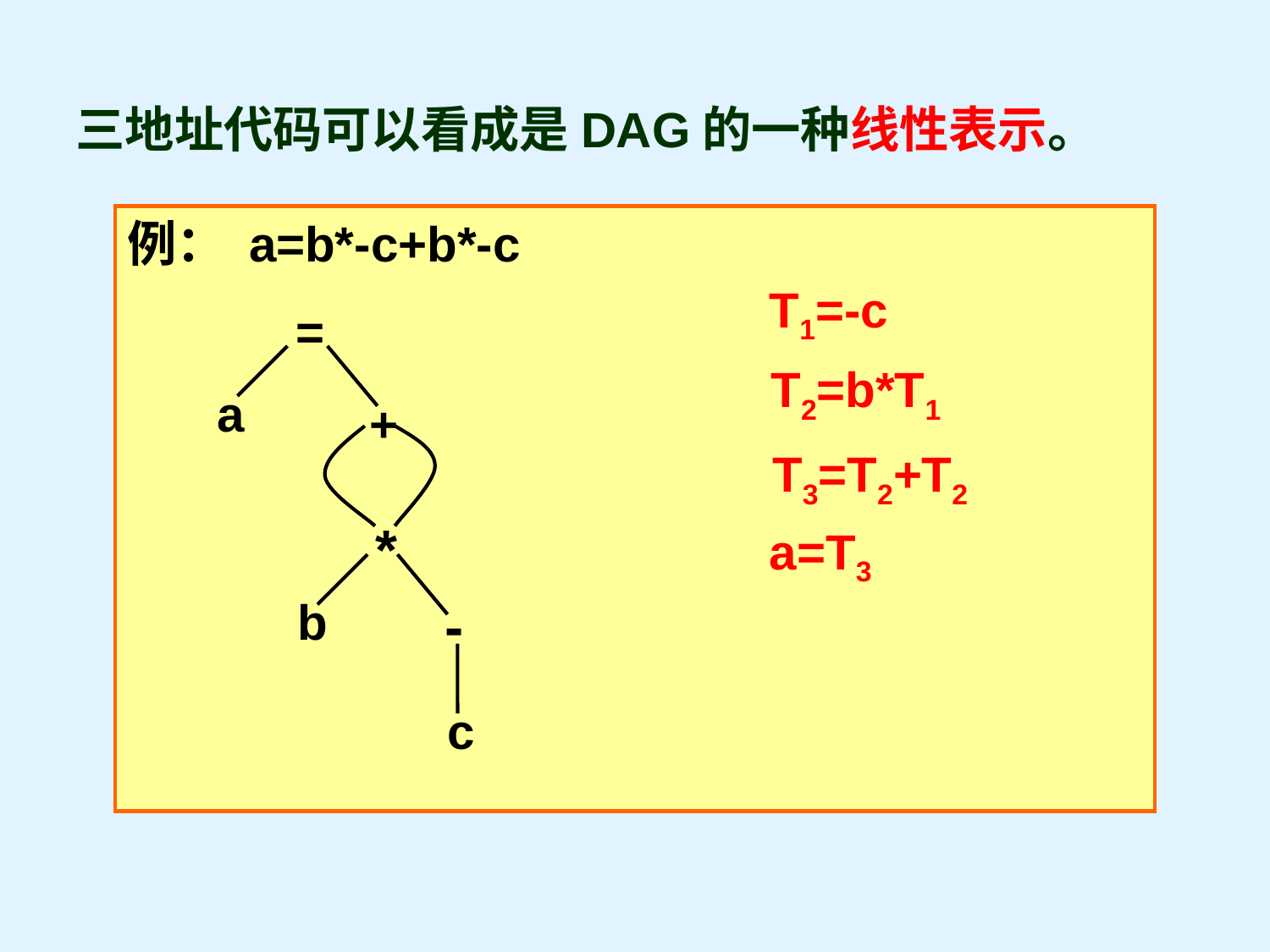

三地址代码可以看成是DAG的一种线性表示。
例： a=b*-c+b*-c

T1=-c
=

a
+

*

-
b

c
T2=b*T1
T3=T2+T2
a=T3